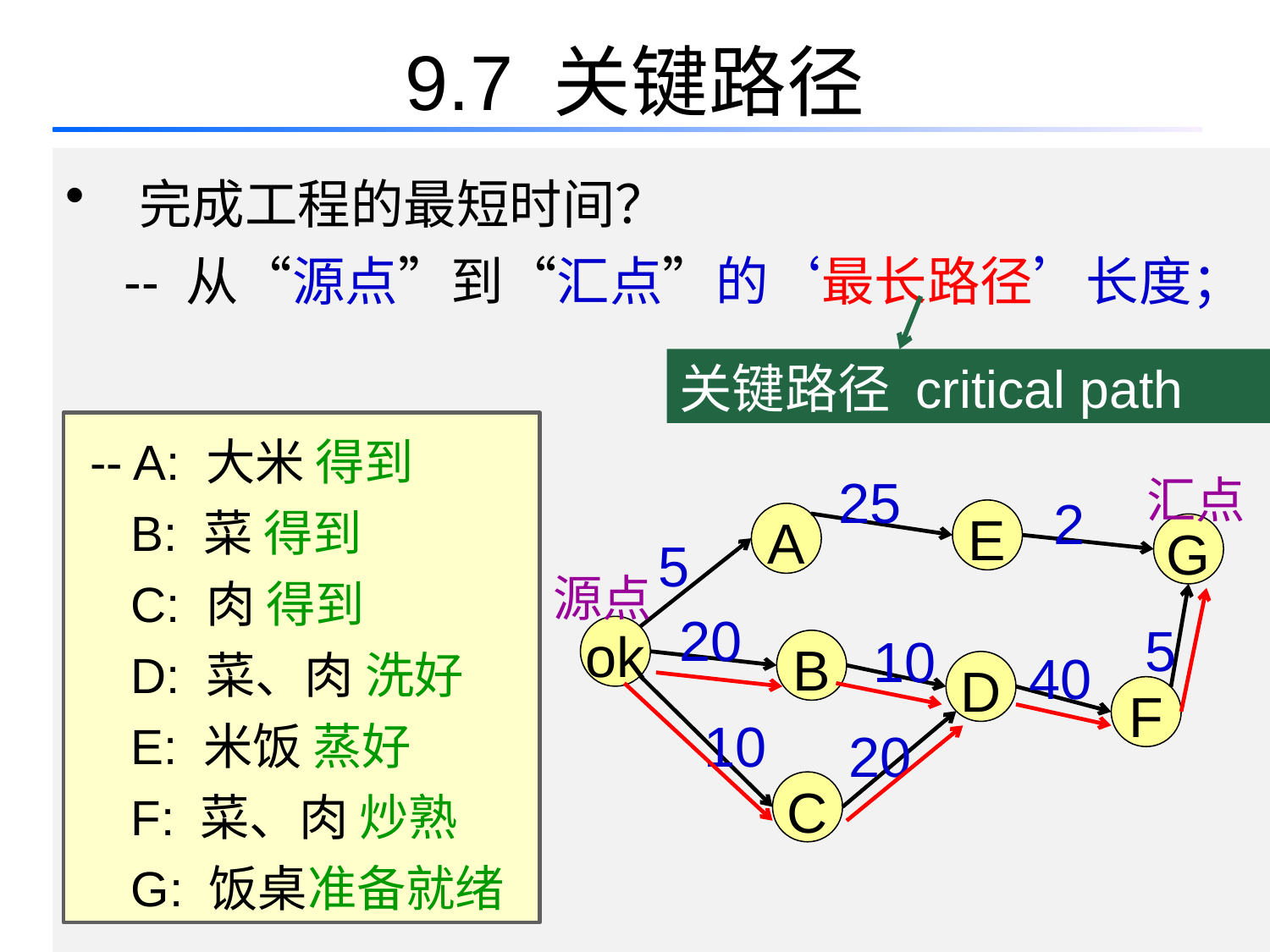

# 9.7 关键路径

 完成工程的最短时间？
    -- 从“源点”到“汇点”的‘最长路径’长度；
关键路径 critical path
 -- A: 大米 得到
    B: 菜 得到
    C: 肉 得到
    D: 菜、肉 洗好
    E: 米饭 蒸好
    F: 菜、肉 炒熟
    G: 饭桌准备就绪
25
汇点
2
E
A
5
G
源点
20
5
10
ok
40
B
D
F
10
20
C